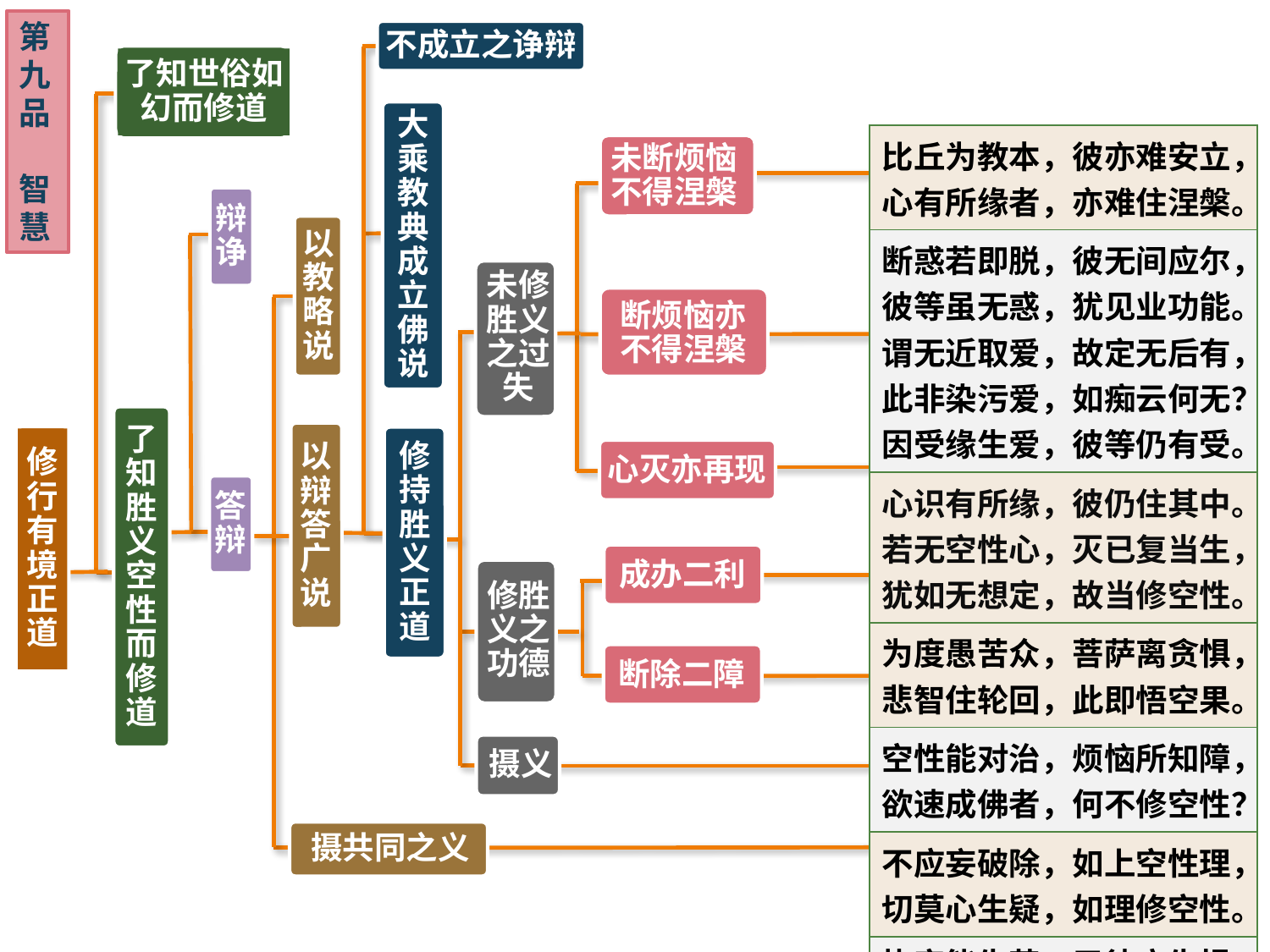

第九品

智慧

不成立之诤辩

了知世俗如幻而修道

大乘教典成立佛说
| 比丘为教本，彼亦难安立，心有所缘者，亦难住涅槃。 |
| --- |
| 断惑若即脱，彼无间应尔，彼等虽无惑，犹见业功能。谓无近取爱，故定无后有，此非染污爱，如痴云何无？因受缘生爱，彼等仍有受。 |
| 心识有所缘，彼仍住其中。若无空性心，灭已复当生，犹如无想定，故当修空性。 |
| 为度愚苦众，菩萨离贪惧，悲智住轮回，此即悟空果。 |
| 空性能对治，烦恼所知障，欲速成佛者，何不修空性？ |
| 不应妄破除，如上空性理，切莫心生疑，如理修空性。 |
| 执实能生苦，于彼应生惧，悟空能息苦，云何畏空性？ |

未断烦恼不得涅槃
辩诤

以教略说

未修胜义之过失

断烦恼亦不得涅槃

了知胜义空性而修道

以辩答广说

修行有境正道

修持胜义正道

心灭亦再现
答辩

成办二利

修胜义之功德

断除二障

摄义

摄共同之义